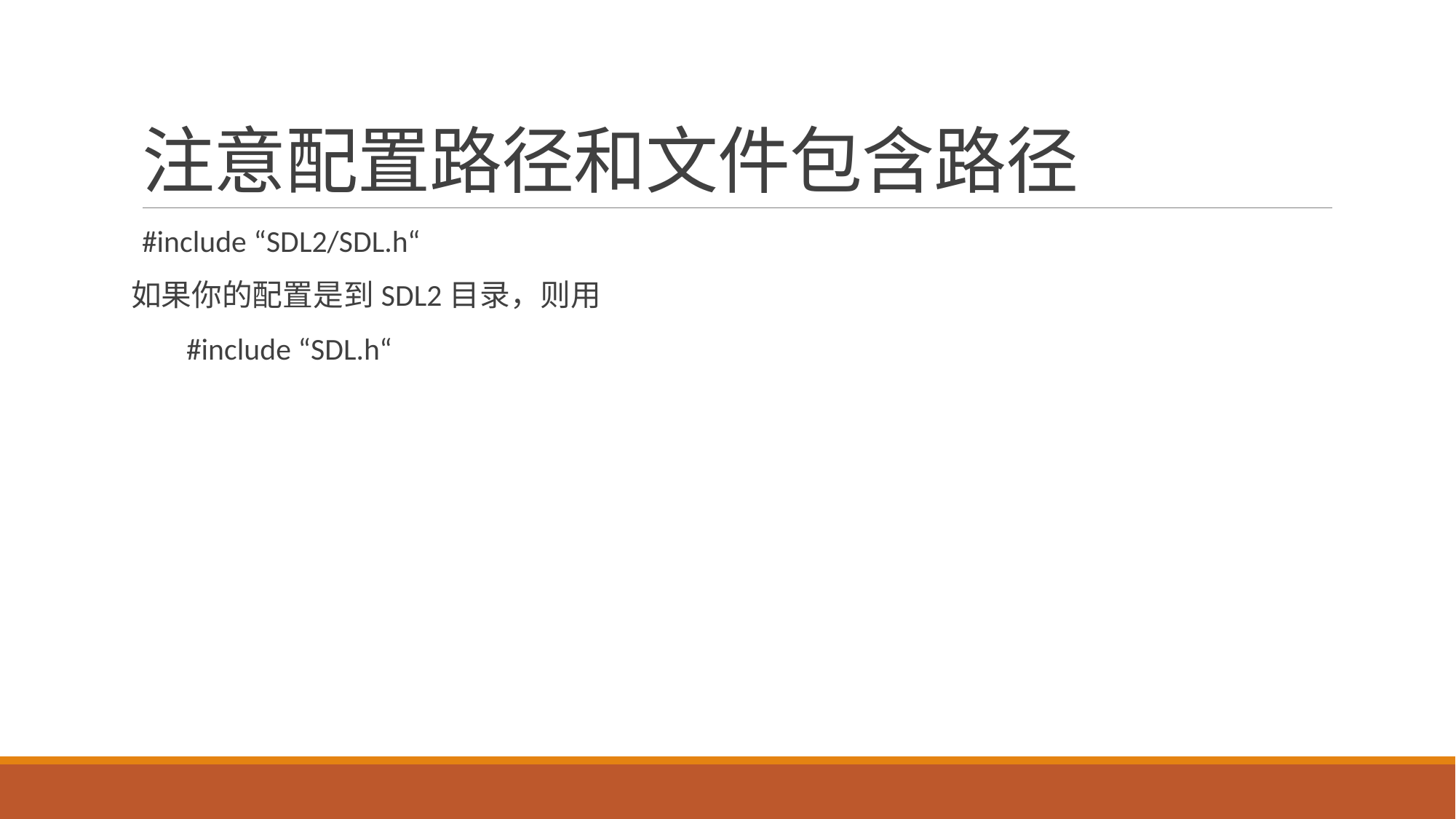

# 注意配置路径和文件包含路径
#include “SDL2/SDL.h“
如果你的配置是到SDL2目录，则用
        #include “SDL.h“